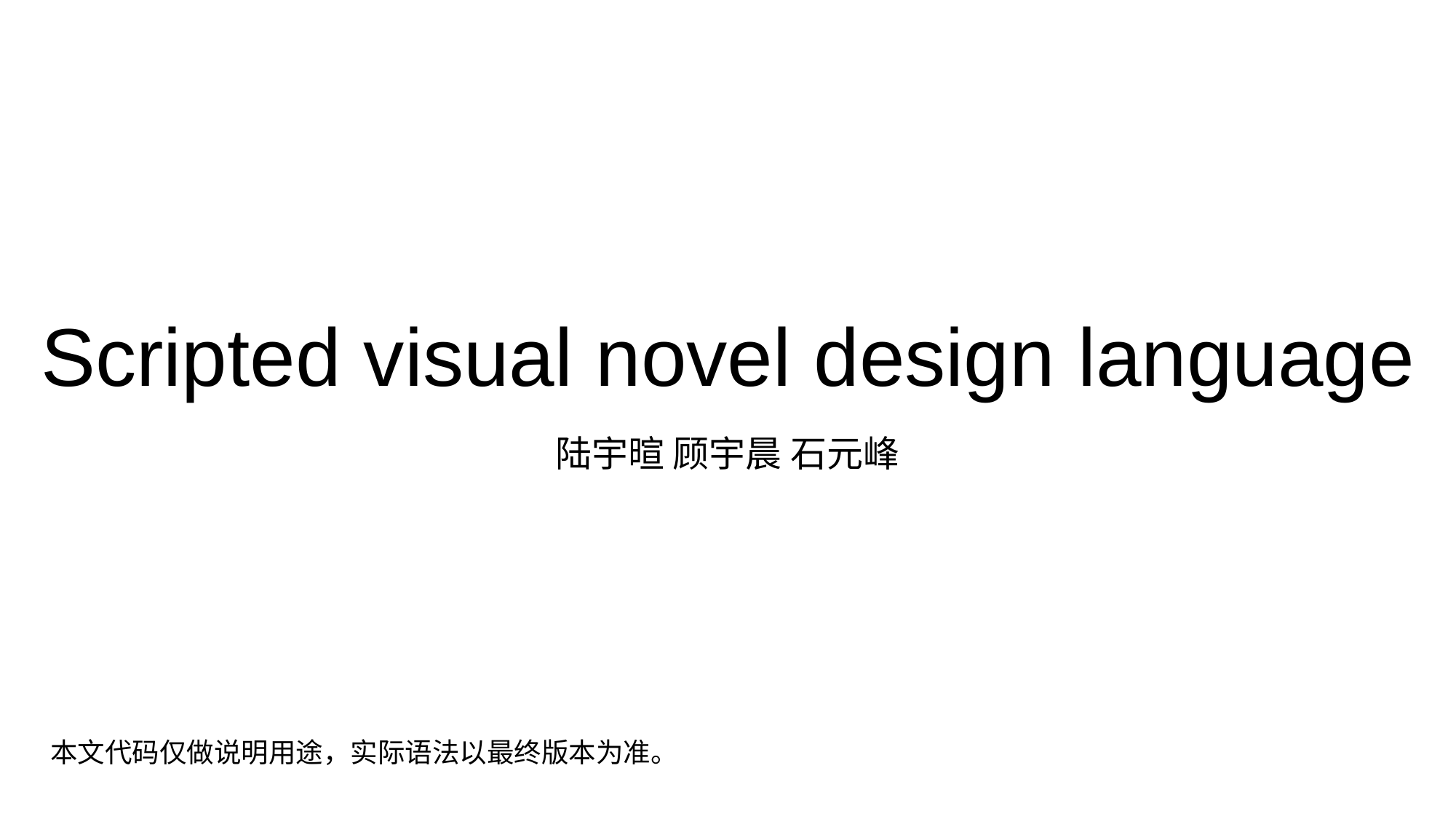

# Scripted visual novel design language
陆宇暄 顾宇晨 石元峰
本文代码仅做说明用途，实际语法以最终版本为准。